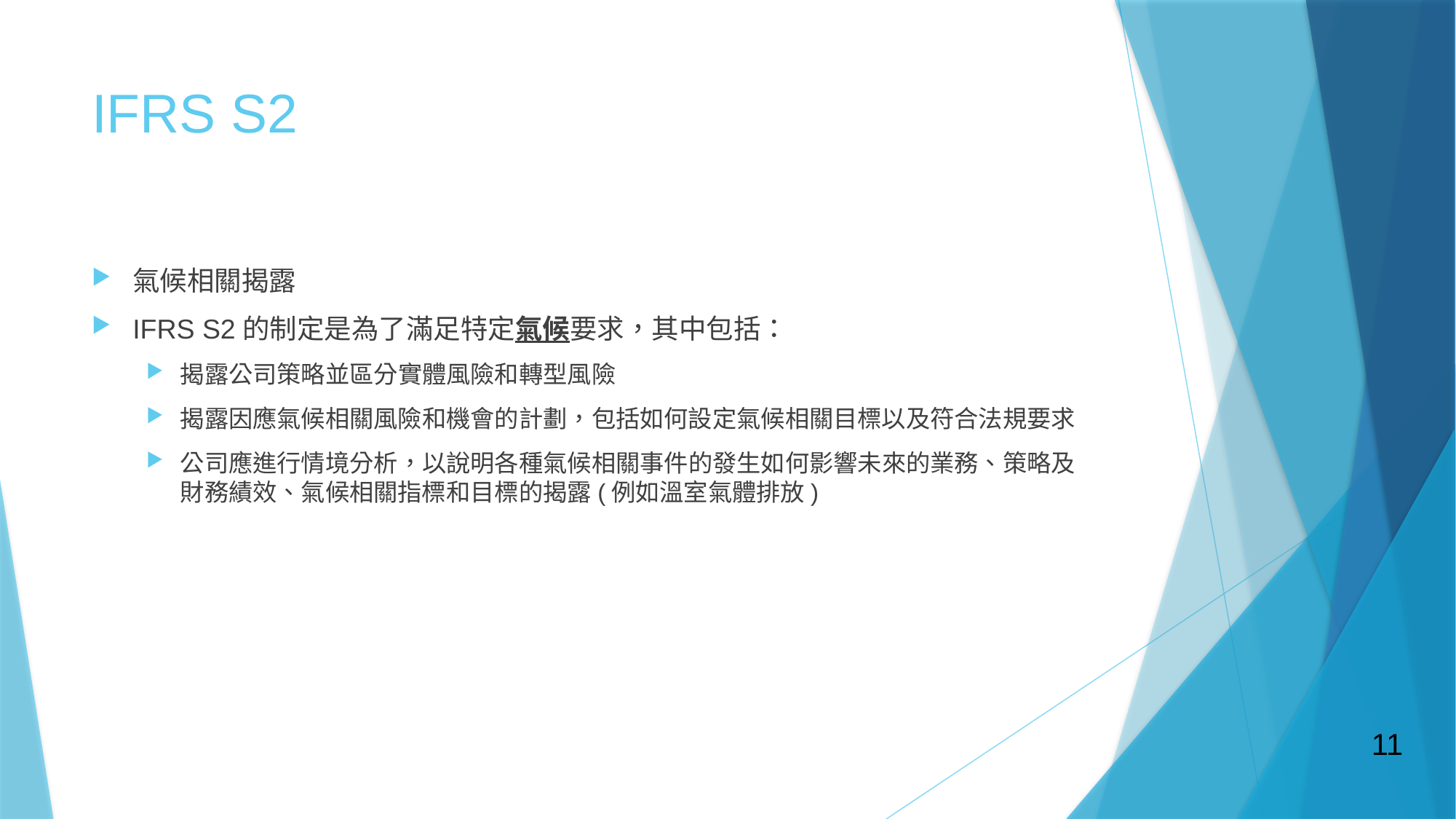

# IFRS S2
氣候相關揭露
IFRS S2的制定是為了滿足特定氣候要求，其中包括：
揭露公司策略並區分實體風險和轉型風險
揭露因應氣候相關風險和機會的計劃，包括如何設定氣候相關目標以及符合法規要求
公司應進行情境分析，以說明各種氣候相關事件的發生如何影響未來的業務、策略及財務績效、氣候相關指標和目標的揭露(例如溫室氣體排放)

11